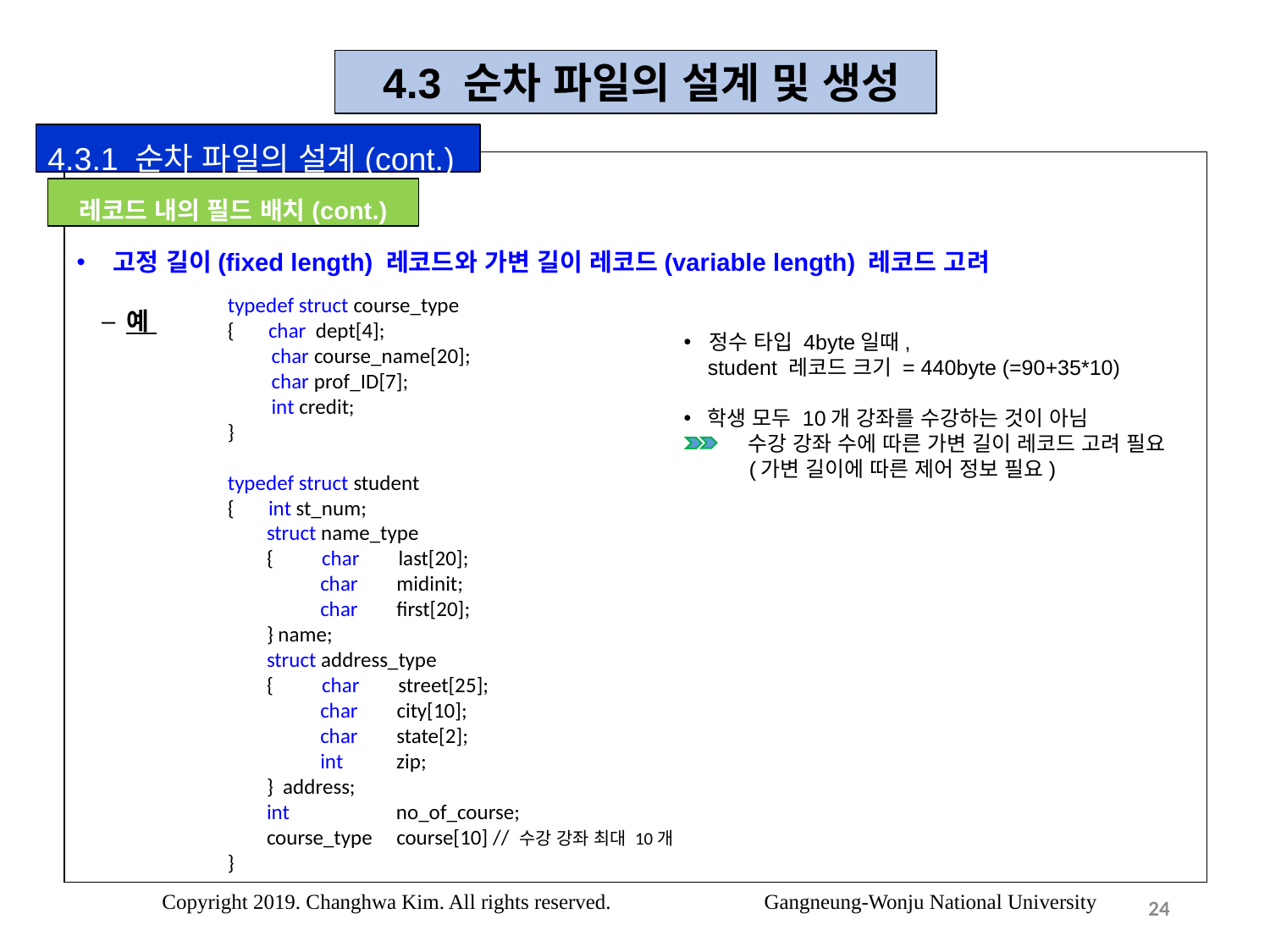

4.3 순차 파일의 설계 및 생성
4.3.1 순차 파일의 설계(cont.)

고정 길이(fixed length) 레코드와 가변 길이 레코드(variable length) 레코드 고려

예

레코드 내의 필드 배치(cont.)
typedef struct course_type
{       char  dept[4];
         char course_name[20];
         char prof_ID[7];
         int credit;
}

typedef struct student
{       int st_num;
        struct name_type
        {          char        last[20];
                   char        midinit;
                   char        first[20];
        } name;
        struct address_type
        {          char        street[25];
                   char        city[10];
                   char        state[2];
                   int           zip;
        }  address;
        int                      no_of_course;
        course_type     course[10] // 수강 강좌 최대 10개
}
정수 타입 4byte일때,
    student 레코드 크기 = 440byte (=90+35*10)

학생 모두 10개 강좌를 수강하는 것이 아님
          수강 강좌 수에 따른 가변 길이 레코드 고려 필요
           (가변 길이에 따른 제어 정보 필요)

Copyright 2019. Changhwa Kim. All rights reserved.                             Gangneung-Wonju National University
24